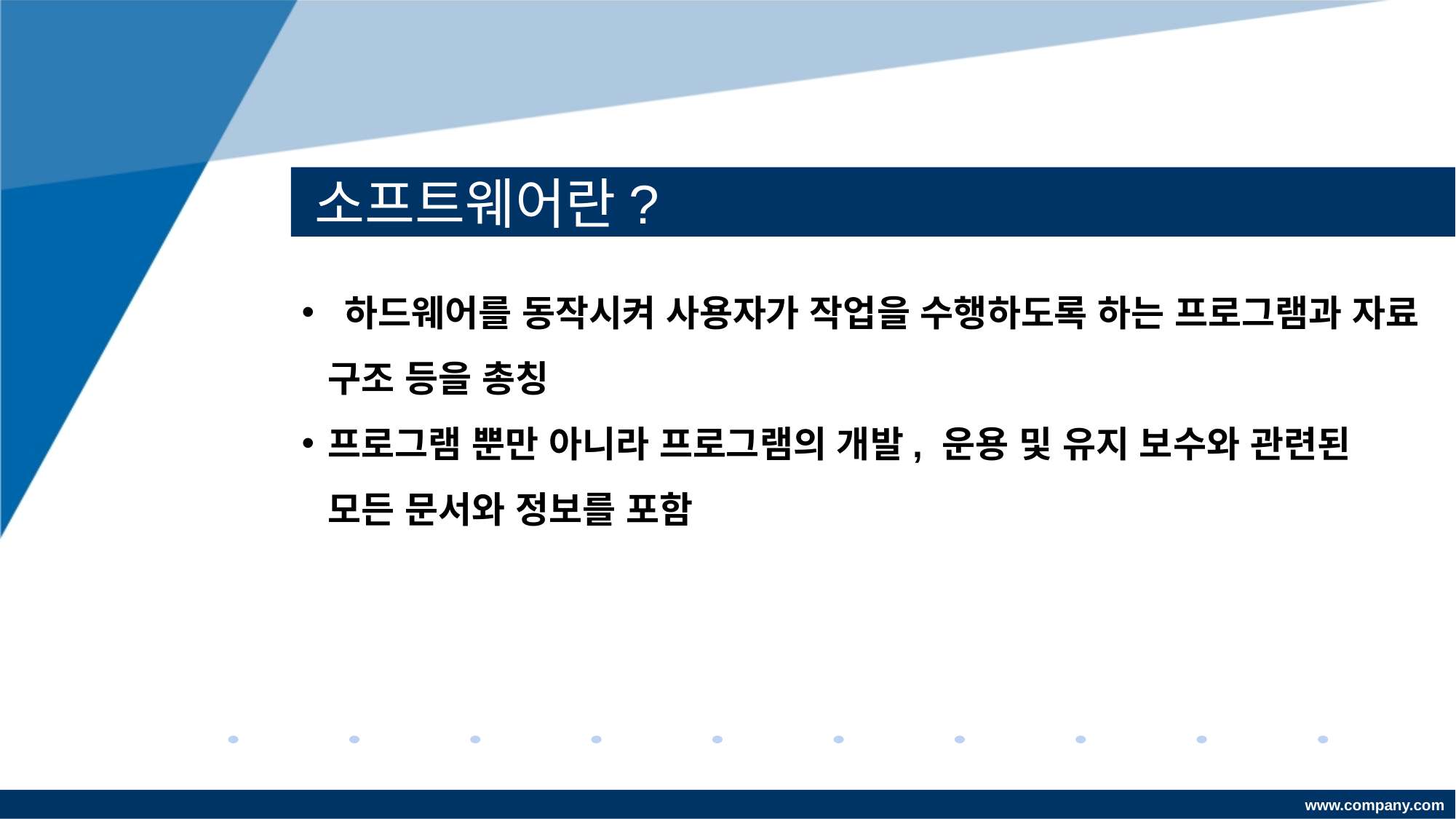

# 소프트웨어란?
 하드웨어를 동작시켜 사용자가 작업을 수행하도록 하는 프로그램과 자료 구조 등을 총칭
프로그램 뿐만 아니라 프로그램의 개발, 운용 및 유지 보수와 관련된 모든 문서와 정보를 포함